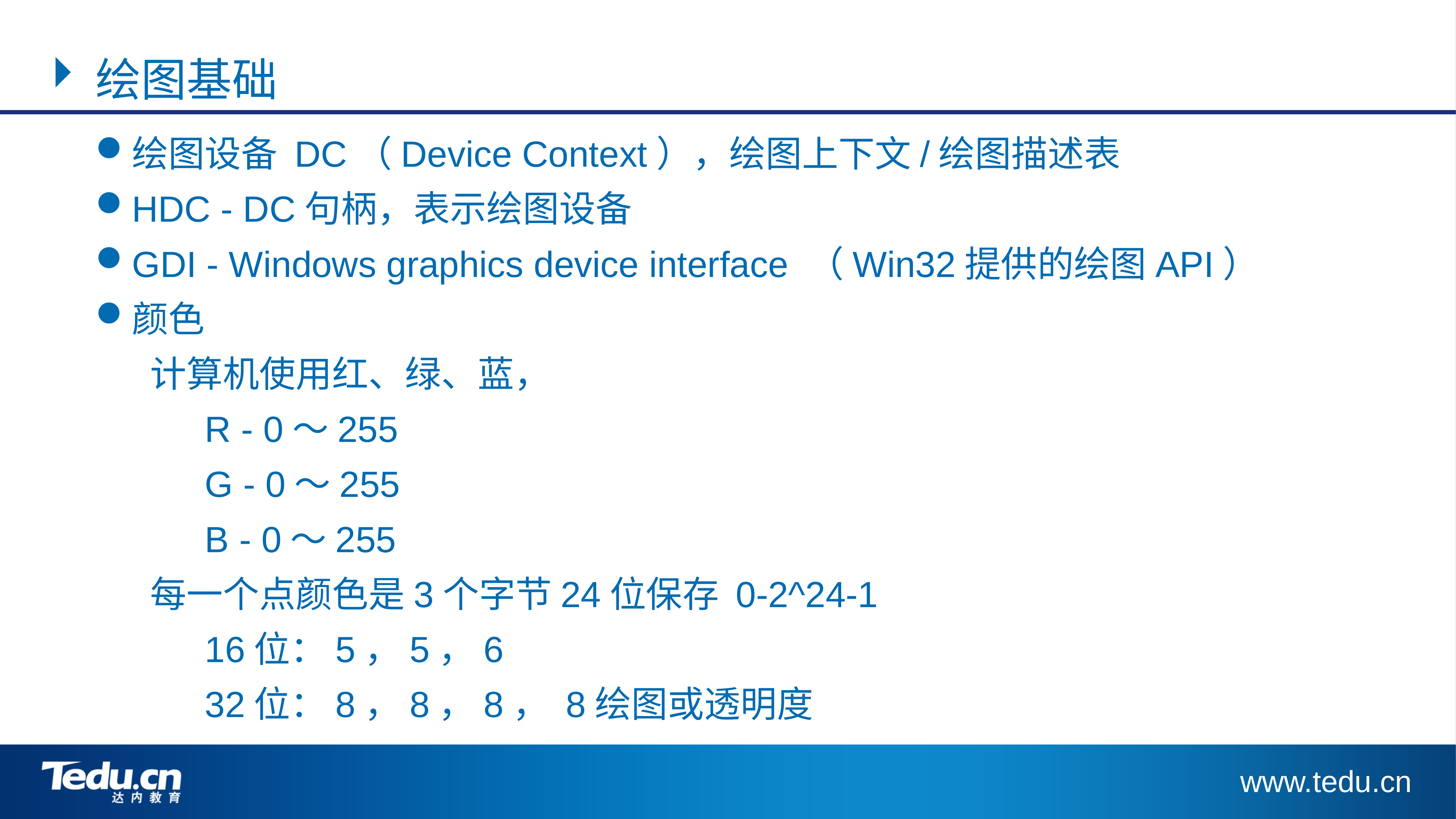

绘图基础
绘图设备 DC（Device Context），绘图上下文/绘图描述表
HDC - DC句柄，表示绘图设备
GDI - Windows graphics device interface （Win32提供的绘图API）
颜色
	计算机使用红、绿、蓝，
		R - 0～255
		G - 0～255
		B - 0～255
	每一个点颜色是3个字节24位保存 0-2^24-1
		16位：5，5，6
		32位：8，8，8， 8绘图或透明度